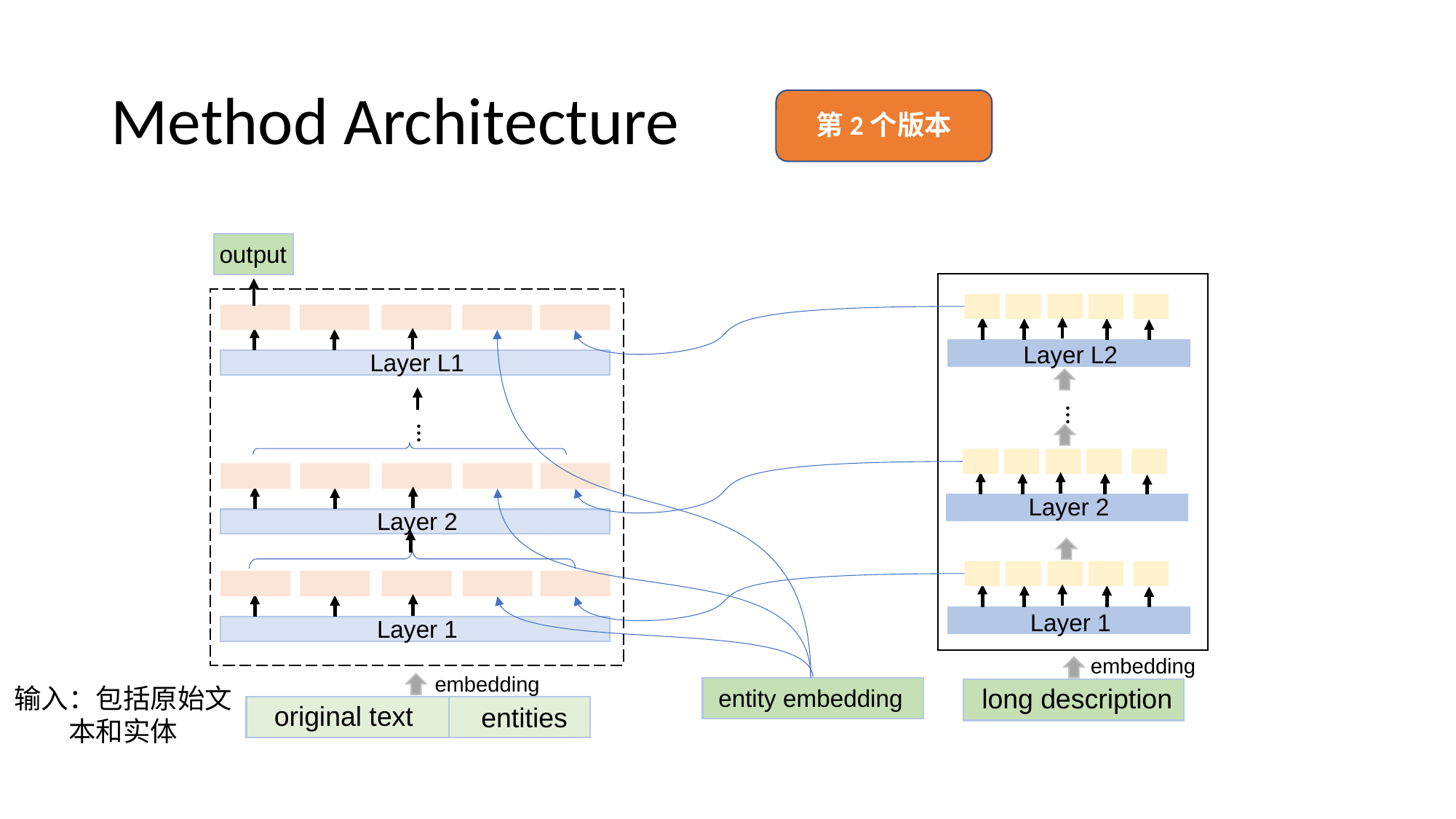

# Method Architecture
第2个版本
output

Layer L2

…

Layer 2

Layer 1

embedding

long description

Layer L1

…

Layer 2

Layer 1

embedding

输入：包括原始文本和实体
entity embedding

original text
entities